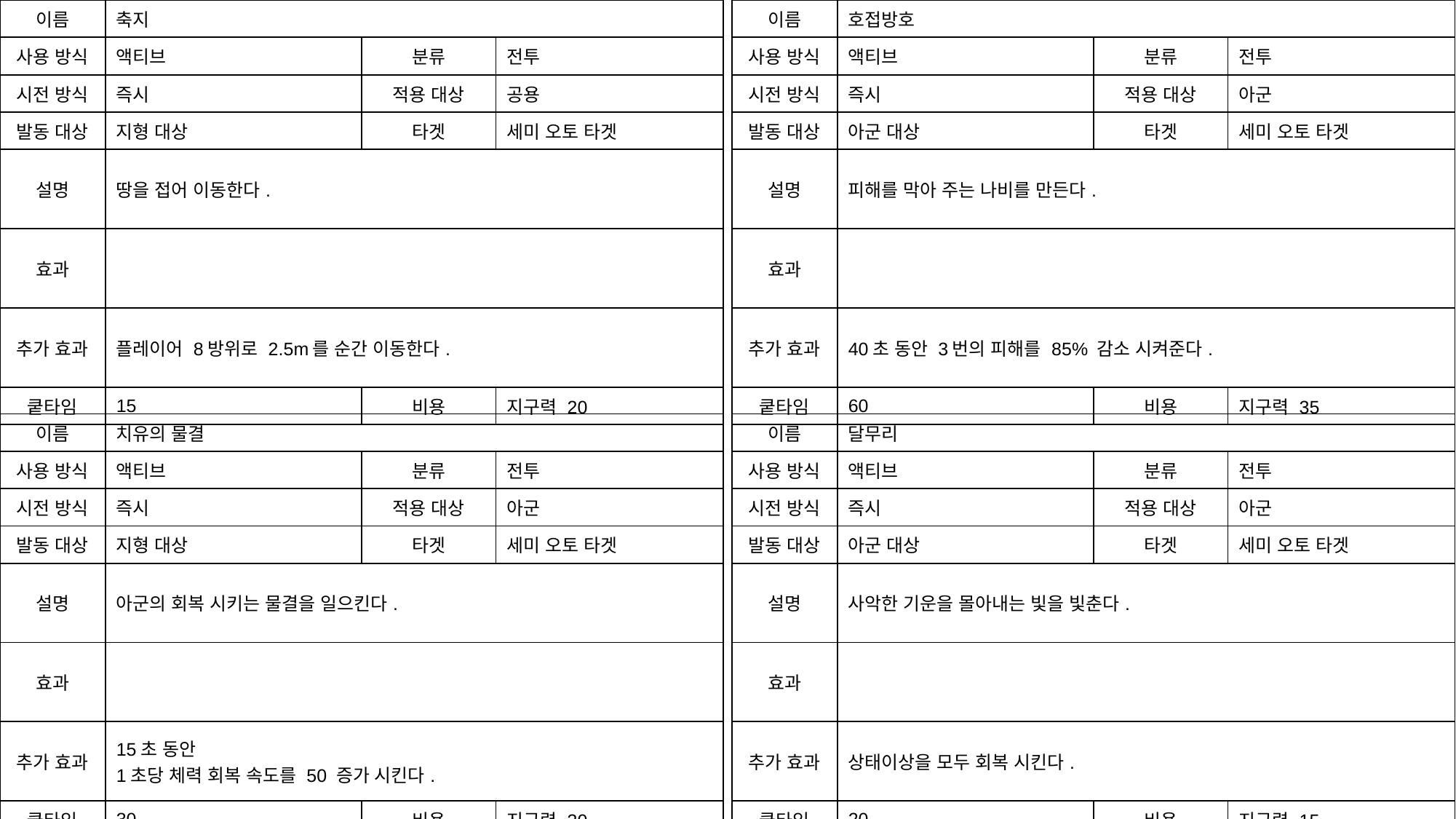

| 이름 | 축지 |  |  |
| --- | --- | --- | --- |
| 사용 방식 | 액티브 | 분류 | 전투 |
| 시전 방식 | 즉시 | 적용 대상 | 공용 |
| 발동 대상 | 지형 대상 | 타겟 | 세미 오토 타겟 |
| 설명 | 땅을 접어 이동한다. |  |  |
| 효과 |  |  |  |
| 추가 효과 | 플레이어 8방위로 2.5m를 순간 이동한다. |  |  |
| 쿹타임 | 15 | 비용 | 지구력 20 |
| 이름 | 호접방호 |  |  |
| --- | --- | --- | --- |
| 사용 방식 | 액티브 | 분류 | 전투 |
| 시전 방식 | 즉시 | 적용 대상 | 아군 |
| 발동 대상 | 아군 대상 | 타겟 | 세미 오토 타겟 |
| 설명 | 피해를 막아 주는 나비를 만든다. |  |  |
| 효과 |  |  |  |
| 추가 효과 | 40초 동안 3번의 피해를 85% 감소 시켜준다. |  |  |
| 쿹타임 | 60 | 비용 | 지구력 35 |
| 이름 | 치유의 물결 |  |  |
| --- | --- | --- | --- |
| 사용 방식 | 액티브 | 분류 | 전투 |
| 시전 방식 | 즉시 | 적용 대상 | 아군 |
| 발동 대상 | 지형 대상 | 타겟 | 세미 오토 타겟 |
| 설명 | 아군의 회복 시키는 물결을 일으킨다. |  |  |
| 효과 |  |  |  |
| 추가 효과 | 15초 동안 1초당 체력 회복 속도를 50 증가 시킨다. |  |  |
| 쿹타임 | 30 | 비용 | 지구력 30 |
| 이름 | 달무리 |  |  |
| --- | --- | --- | --- |
| 사용 방식 | 액티브 | 분류 | 전투 |
| 시전 방식 | 즉시 | 적용 대상 | 아군 |
| 발동 대상 | 아군 대상 | 타겟 | 세미 오토 타겟 |
| 설명 | 사악한 기운을 몰아내는 빛을 빛춘다. |  |  |
| 효과 |  |  |  |
| 추가 효과 | 상태이상을 모두 회복 시킨다. |  |  |
| 쿹타임 | 20 | 비용 | 지구력 15 |